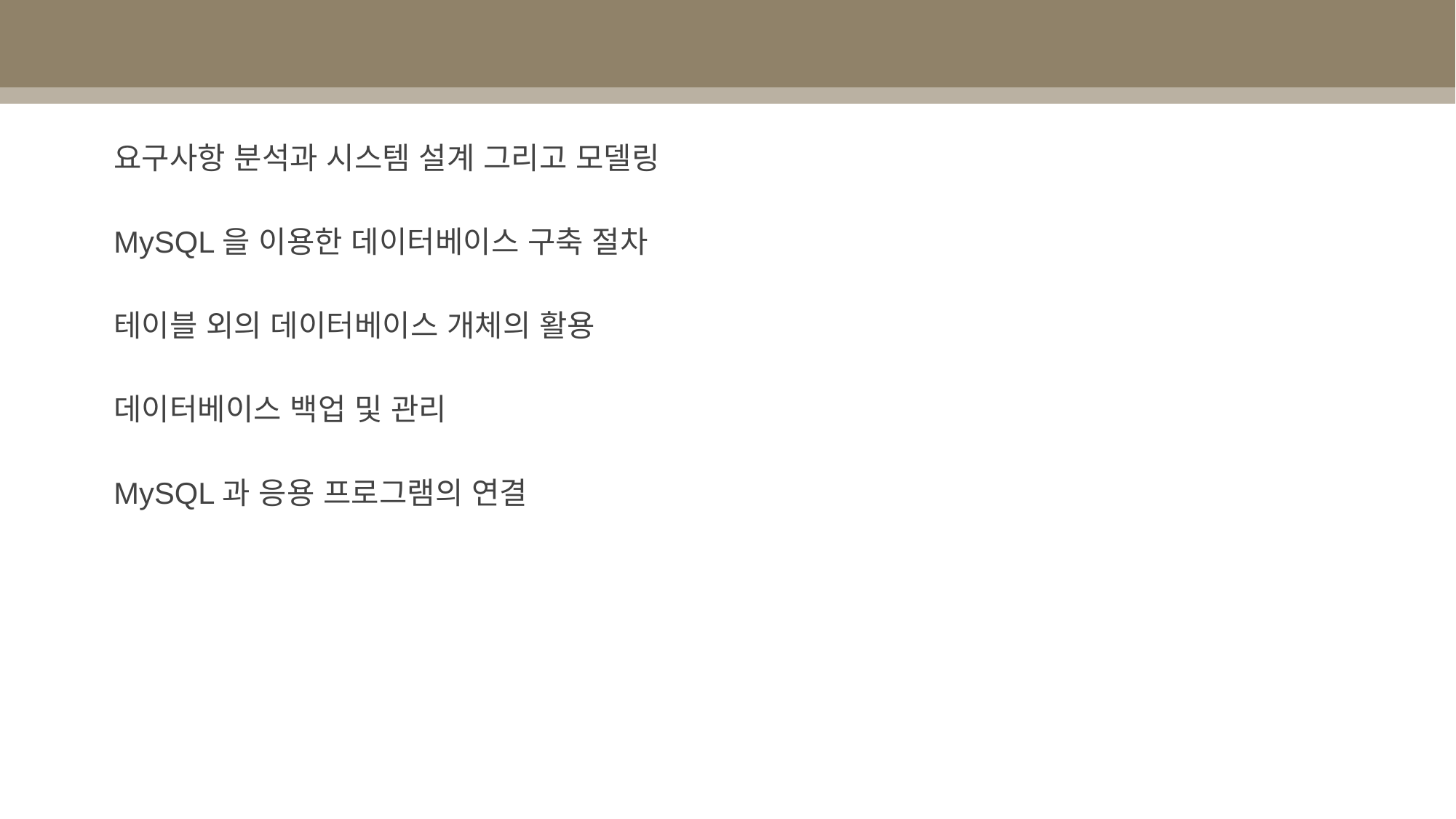

요구사항 분석과 시스템 설계 그리고 모델링

MySQL을 이용한 데이터베이스 구축 절차

테이블 외의 데이터베이스 개체의 활용

데이터베이스 백업 및 관리

MySQL과 응용 프로그램의 연결